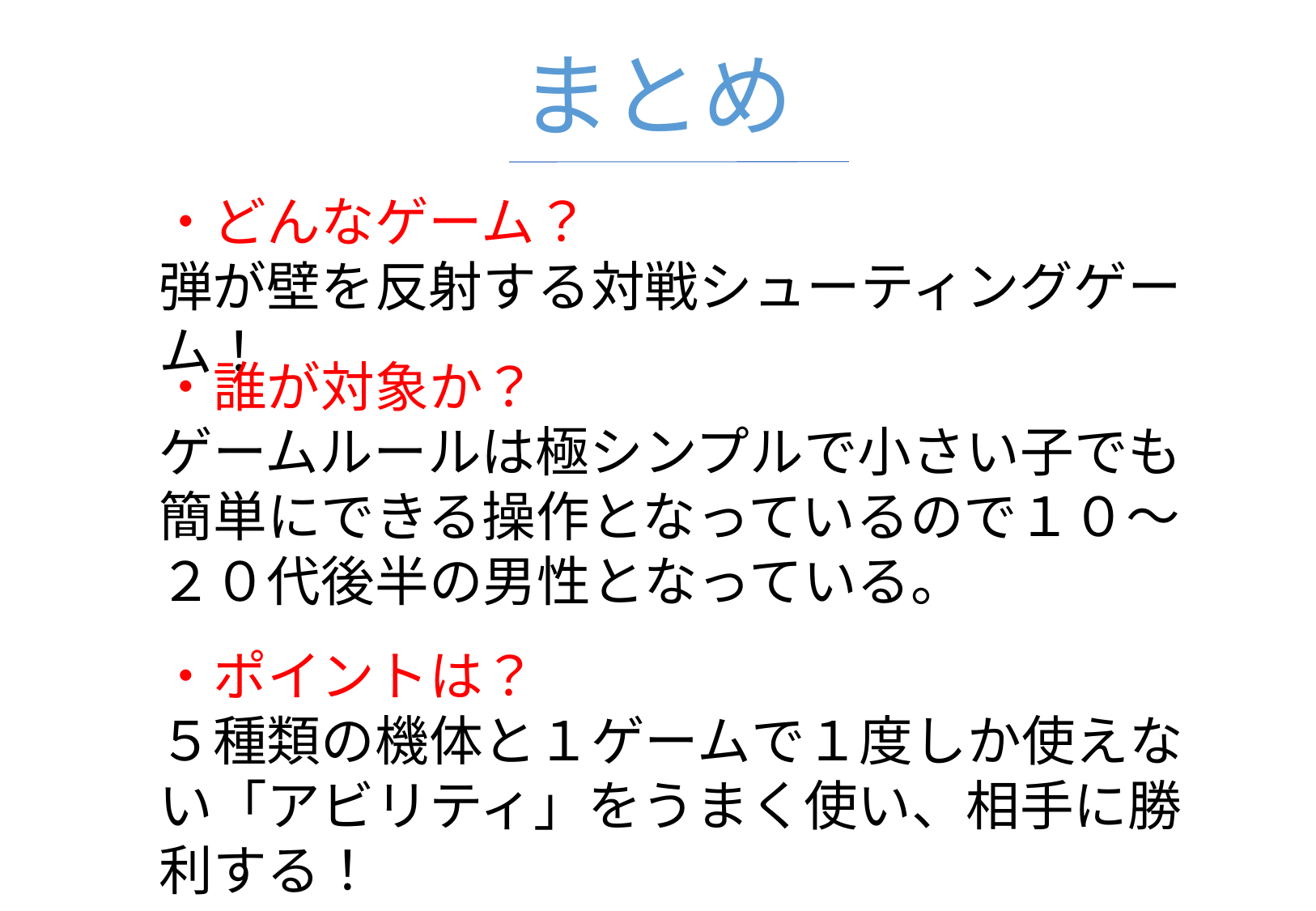

まとめ
・どんなゲーム？
弾が壁を反射する対戦シューティングゲーム！
#
・誰が対象か？
ゲームルールは極シンプルで小さい子でも簡単にできる操作となっているので１０～２０代後半の男性となっている。
・ポイントは？
５種類の機体と１ゲームで１度しか使えない「アビリティ」をうまく使い、相手に勝利する！